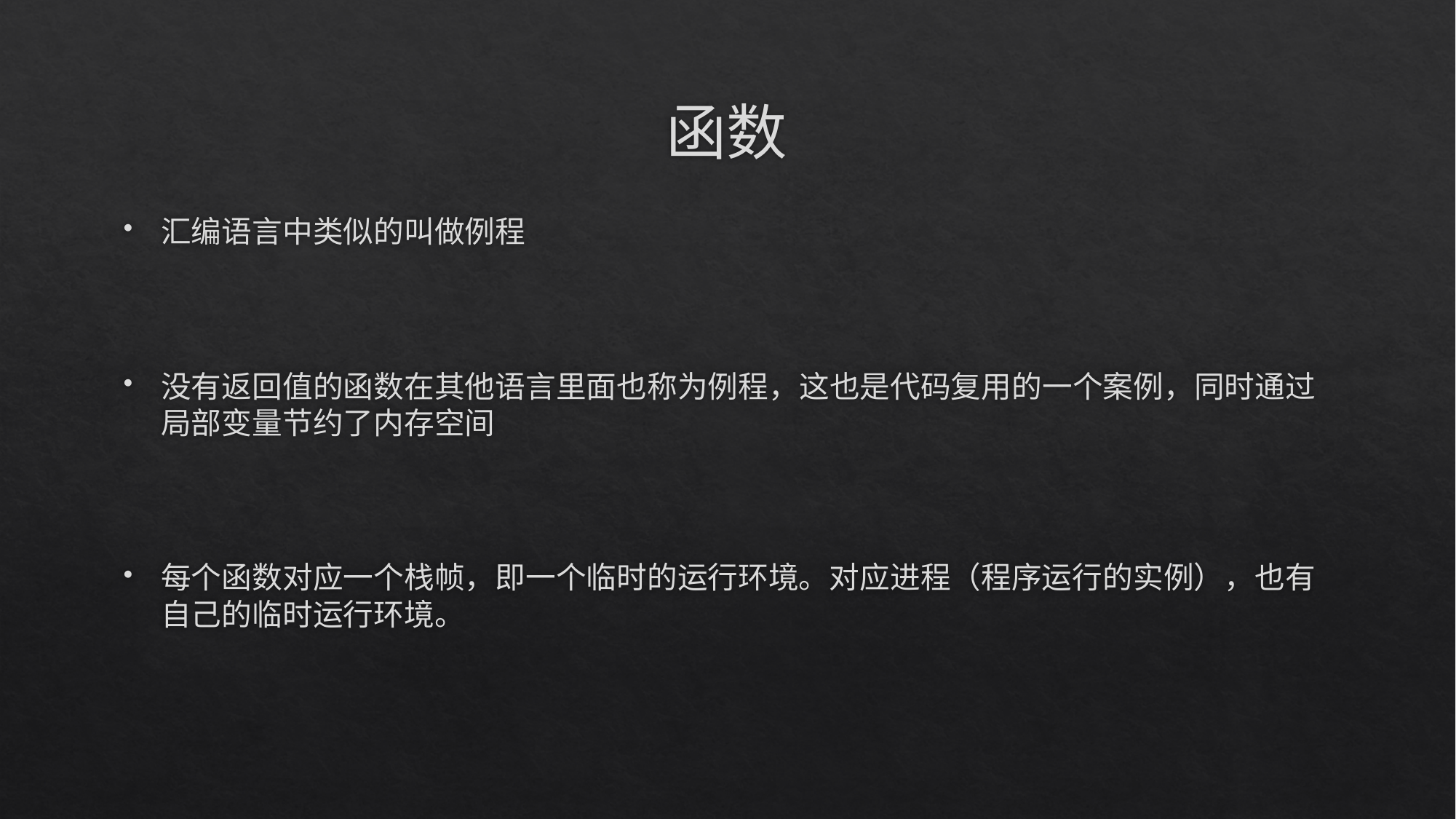

# 函数
汇编语言中类似的叫做例程

没有返回值的函数在其他语言里面也称为例程，这也是代码复用的一个案例，同时通过局部变量节约了内存空间

每个函数对应一个栈帧，即一个临时的运行环境。对应进程（程序运行的实例），也有自己的临时运行环境。